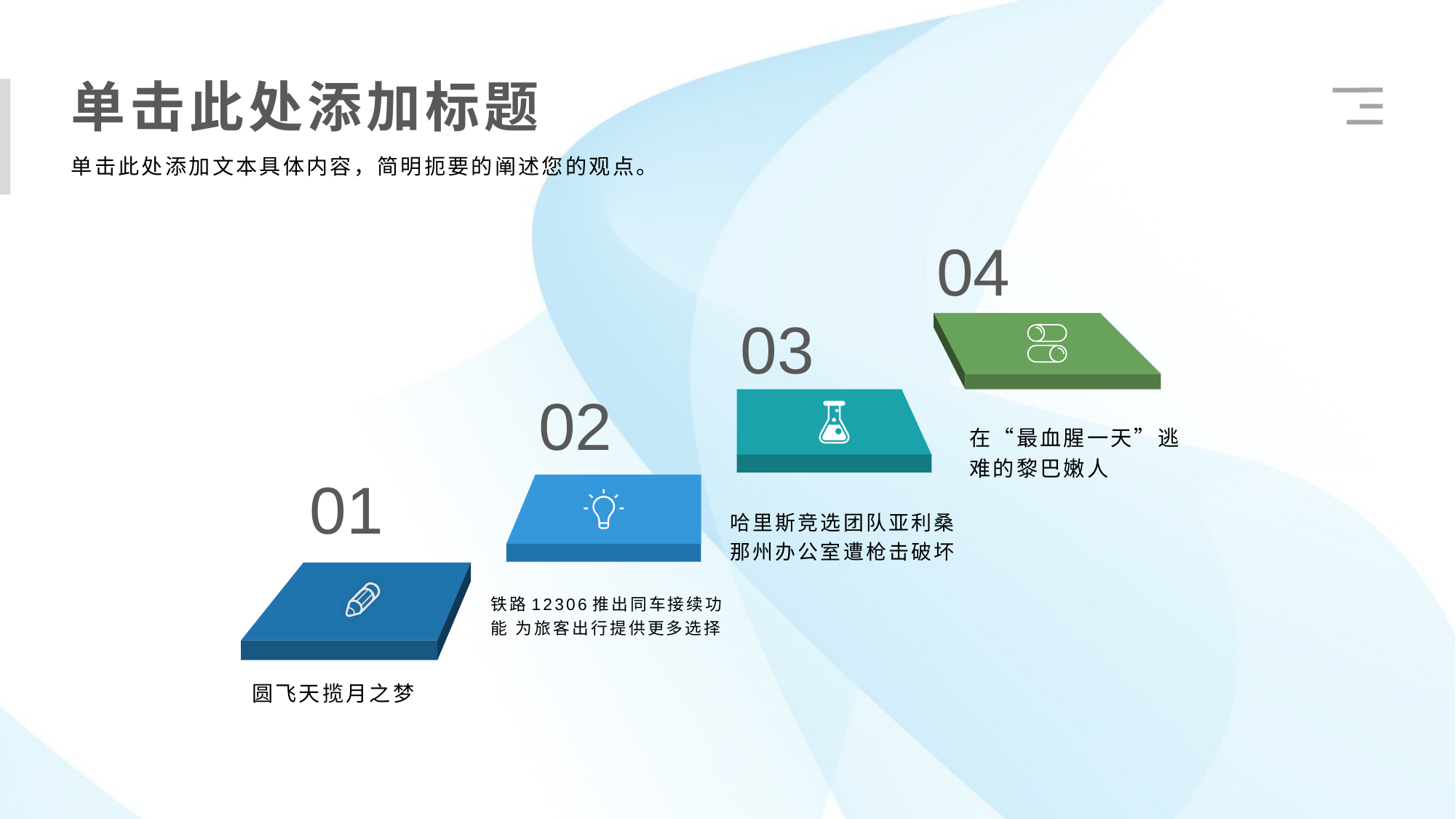

单击此处添加标题

单击此处添加文本具体内容，简明扼要的阐述您的观点。
04
03

02

在“最血腥一天”逃难的黎巴嫩人

01

哈里斯竞选团队亚利桑那州办公室遭枪击破坏

铁路12306推出同车接续功能 为旅客出行提供更多选择

圆飞天揽月之梦